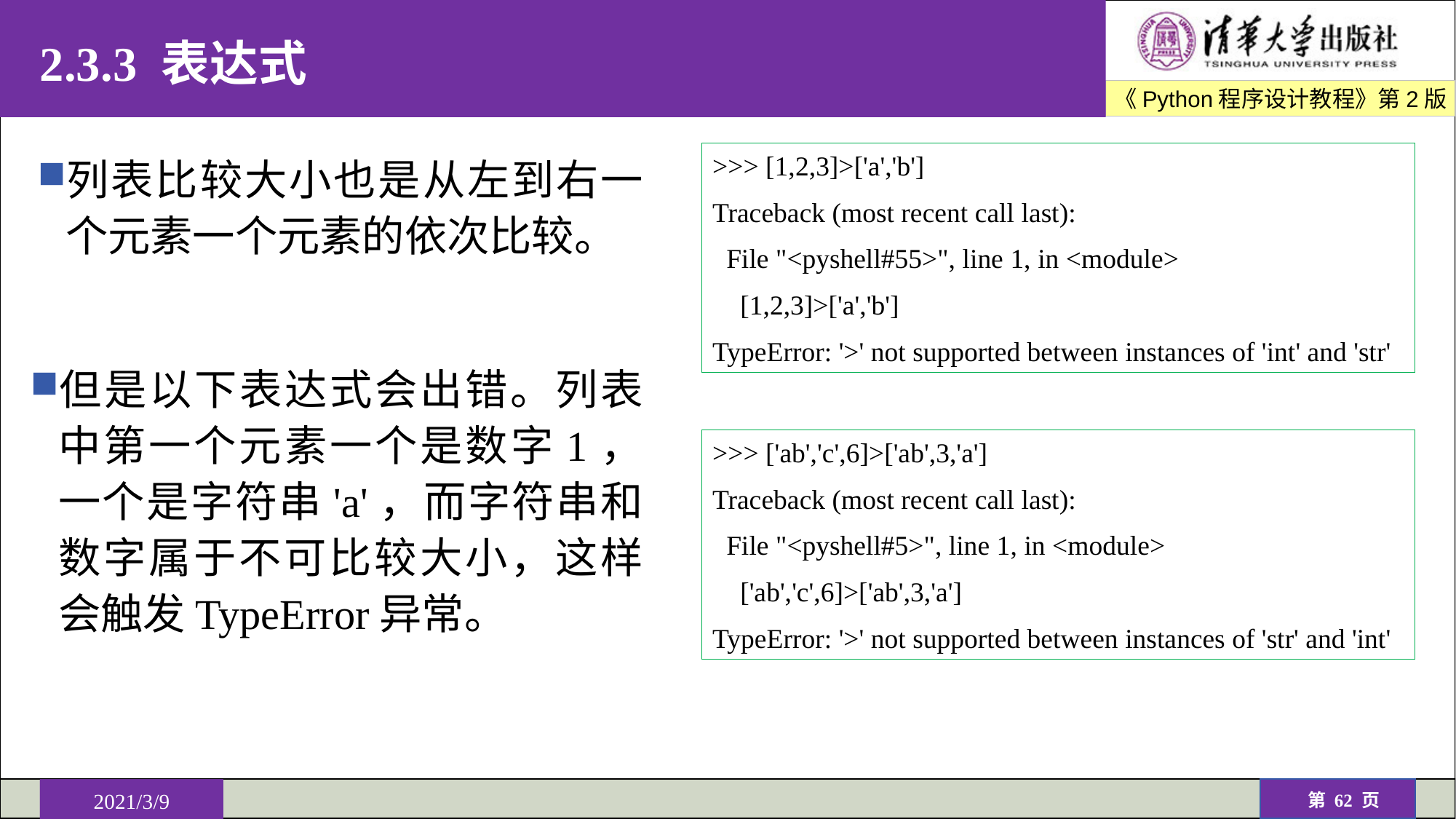

# 2.3.3 表达式
列表比较大小也是从左到右一个元素一个元素的依次比较。
>>> [1,2,3]>['a','b']
Traceback (most recent call last):
  File "<pyshell#55>", line 1, in <module>
    [1,2,3]>['a','b']
TypeError: '>' not supported between instances of 'int' and 'str'
但是以下表达式会出错。列表中第一个元素一个是数字1，一个是字符串'a'，而字符串和数字属于不可比较大小，这样会触发TypeError异常。
>>> ['ab','c',6]>['ab',3,'a']
Traceback (most recent call last):
  File "<pyshell#5>", line 1, in <module>
    ['ab','c',6]>['ab',3,'a']
TypeError: '>' not supported between instances of 'str' and 'int'